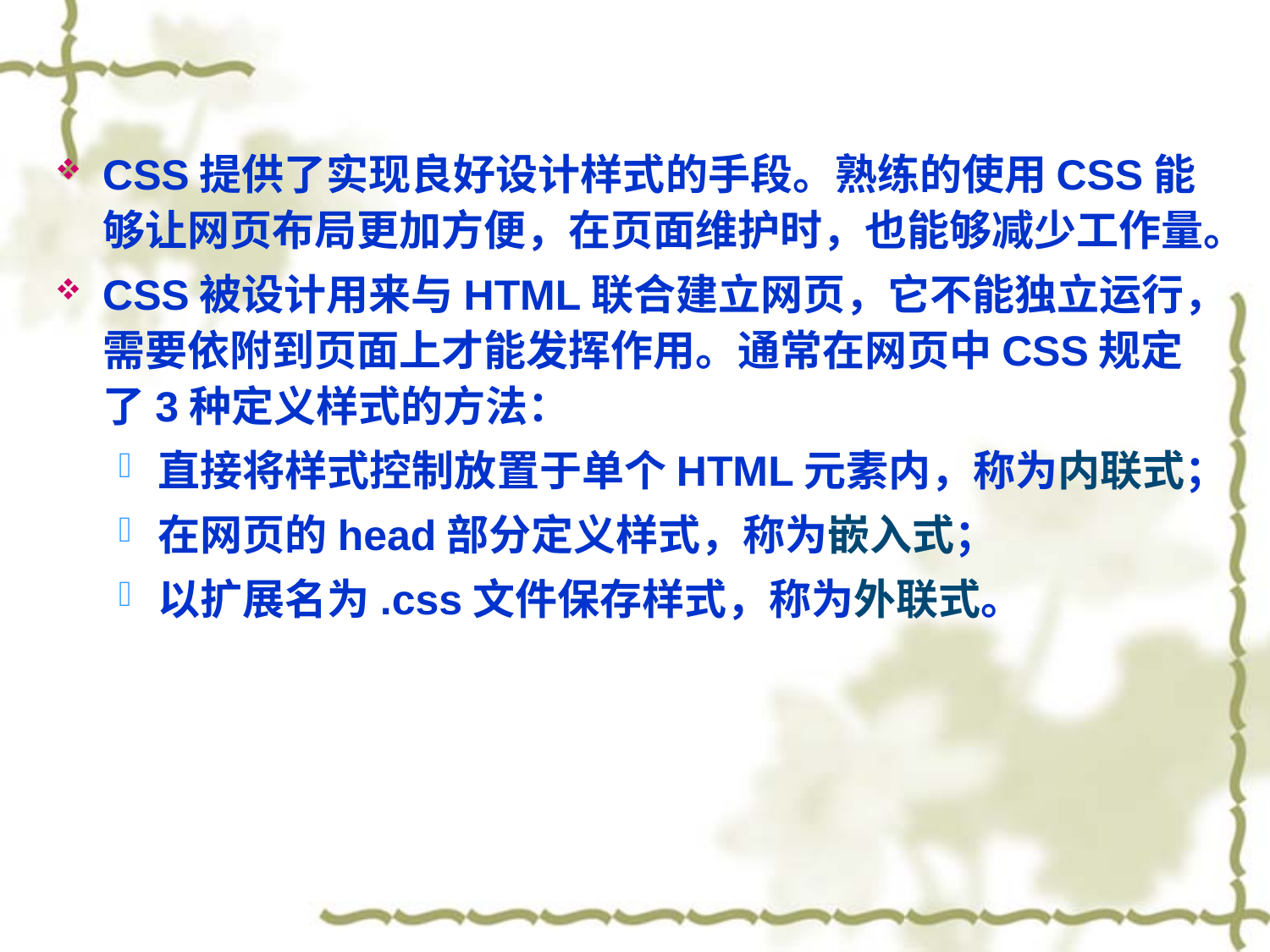

CSS提供了实现良好设计样式的手段。熟练的使用CSS能够让网页布局更加方便，在页面维护时，也能够减少工作量。
CSS被设计用来与HTML联合建立网页，它不能独立运行，需要依附到页面上才能发挥作用。通常在网页中CSS规定了3种定义样式的方法：
直接将样式控制放置于单个HTML元素内，称为内联式；
在网页的head部分定义样式，称为嵌入式；
以扩展名为.css文件保存样式，称为外联式。